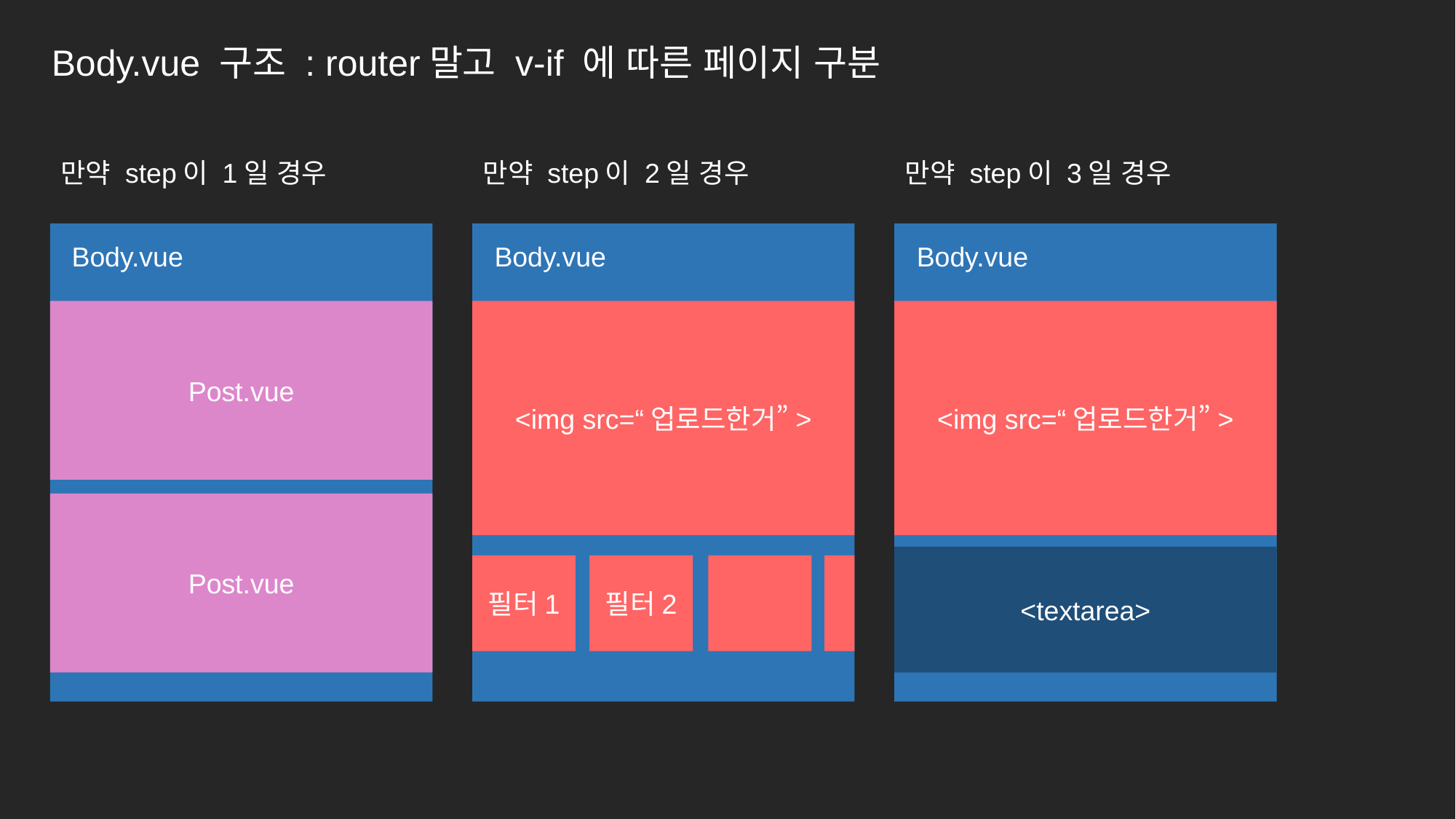

Body.vue 구조 : router말고 v-if 에 따른 페이지 구분
만약 step이 1일 경우
만약 step이 2일 경우
만약 step이 3일 경우

Body.vue
Body.vue
Body.vue
Post.vue
<img src=“업로드한거”>
<img src=“업로드한거”>
Post.vue
<textarea>
필터1
필터2